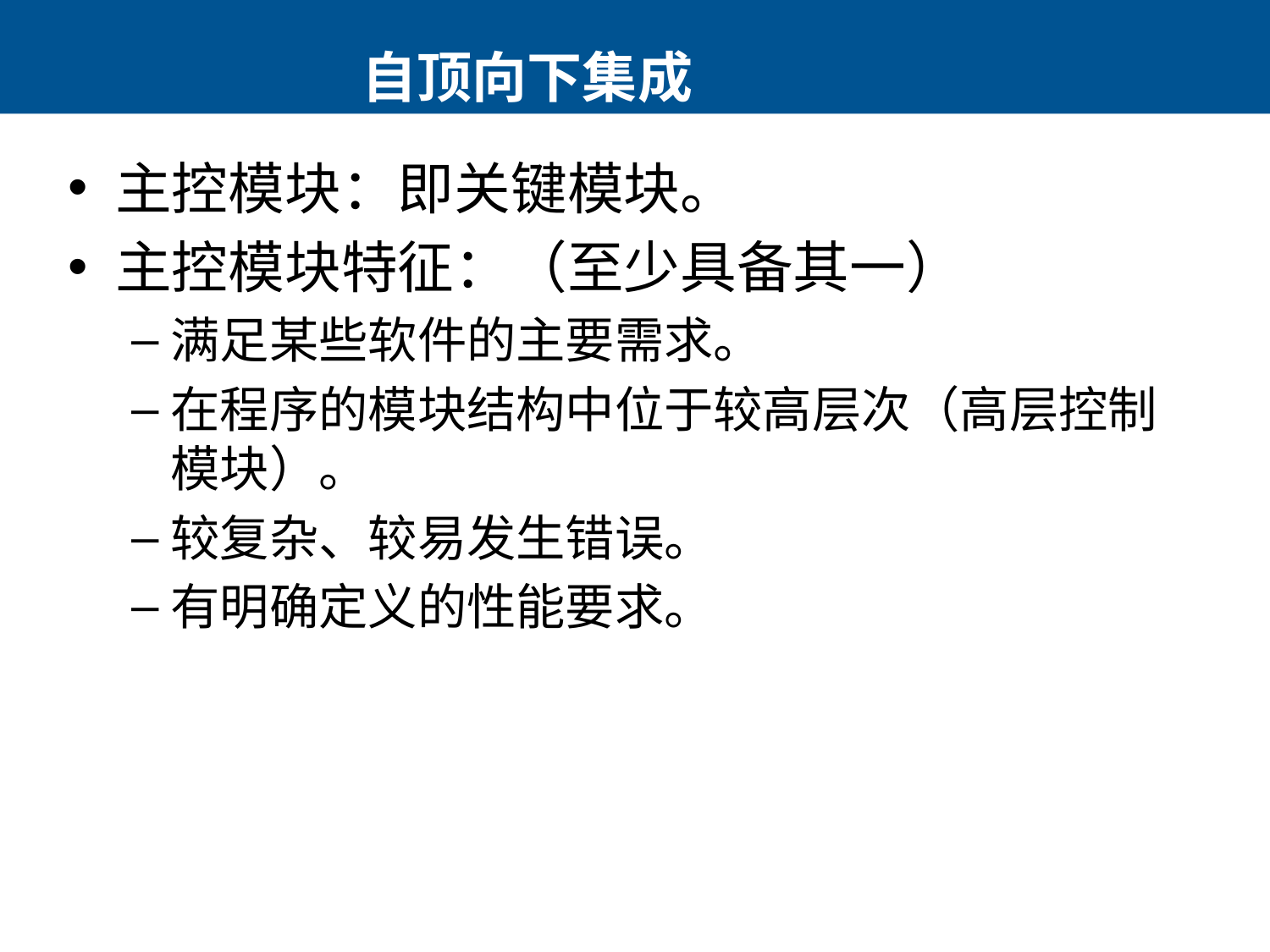

# 自顶向下集成
主控模块：即关键模块。
主控模块特征：（至少具备其一）
满足某些软件的主要需求。
在程序的模块结构中位于较高层次（高层控制模块）。
较复杂、较易发生错误。
有明确定义的性能要求。